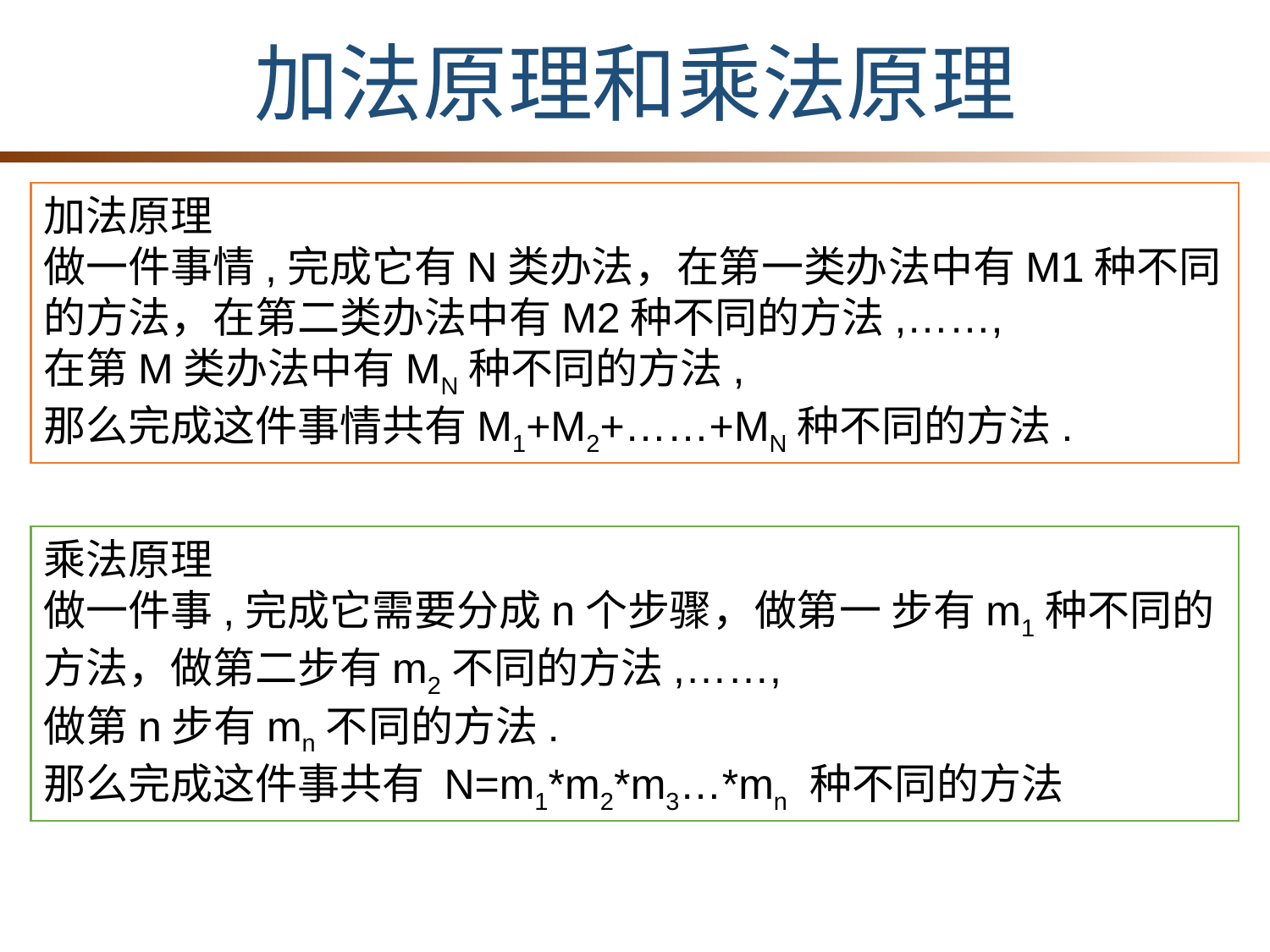

加法原理和乘法原理
加法原理
做一件事情,完成它有N类办法，在第一类办法中有M1种不同的方法，在第二类办法中有M2种不同的方法,……,
在第M类办法中有MN种不同的方法,
那么完成这件事情共有M1+M2+……+MN种不同的方法.
乘法原理
做一件事,完成它需要分成n个步骤，做第一 步有m1种不同的方法，做第二步有m2不同的方法,……,
做第n步有mn不同的方法.
那么完成这件事共有 N=m1*m2*m3…*mn 种不同的方法